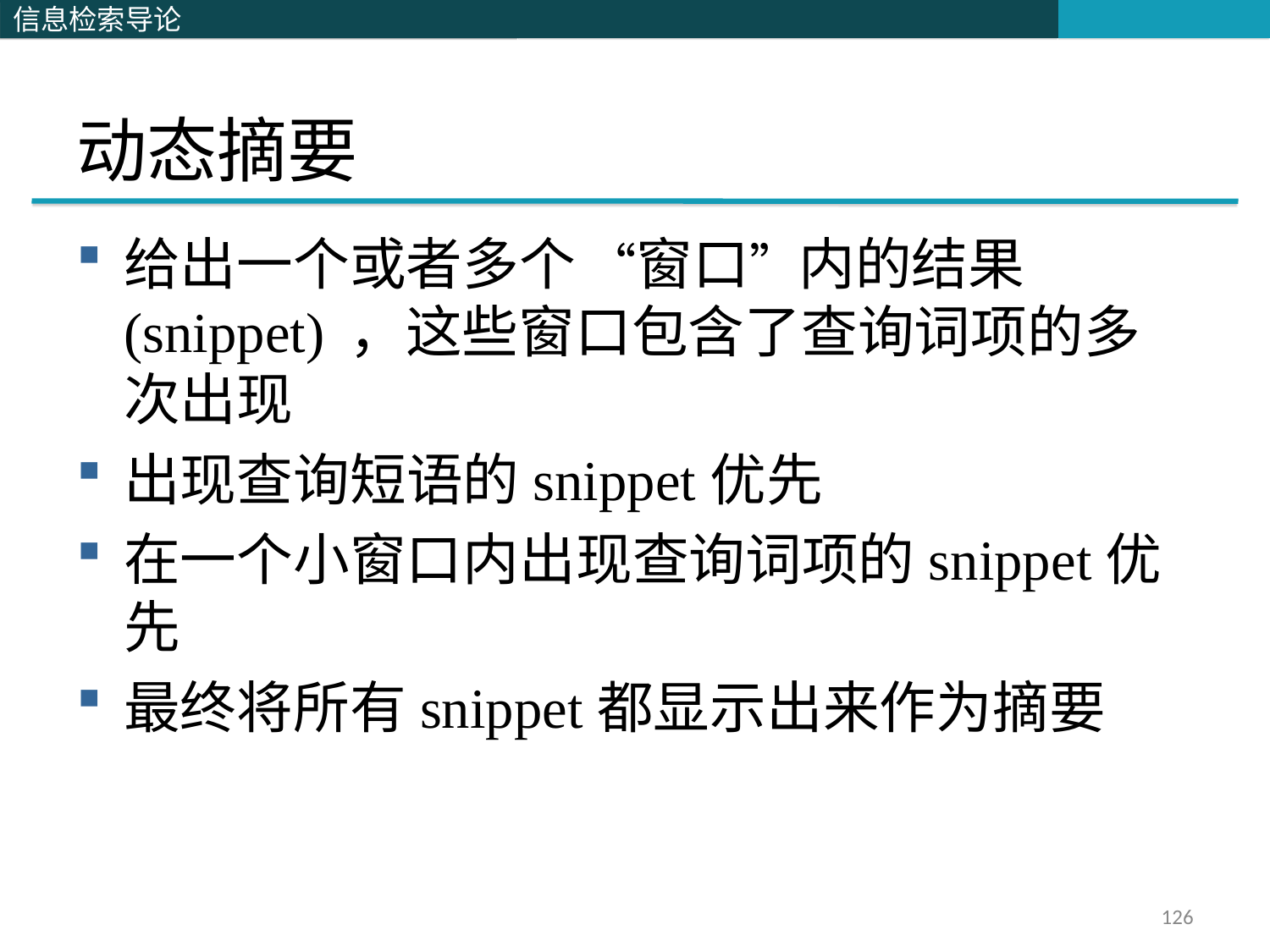

# 动态摘要
给出一个或者多个 “窗口”内的结果(snippet) ，这些窗口包含了查询词项的多次出现
出现查询短语的snippet优先
在一个小窗口内出现查询词项的snippet优先
最终将所有snippet都显示出来作为摘要

126